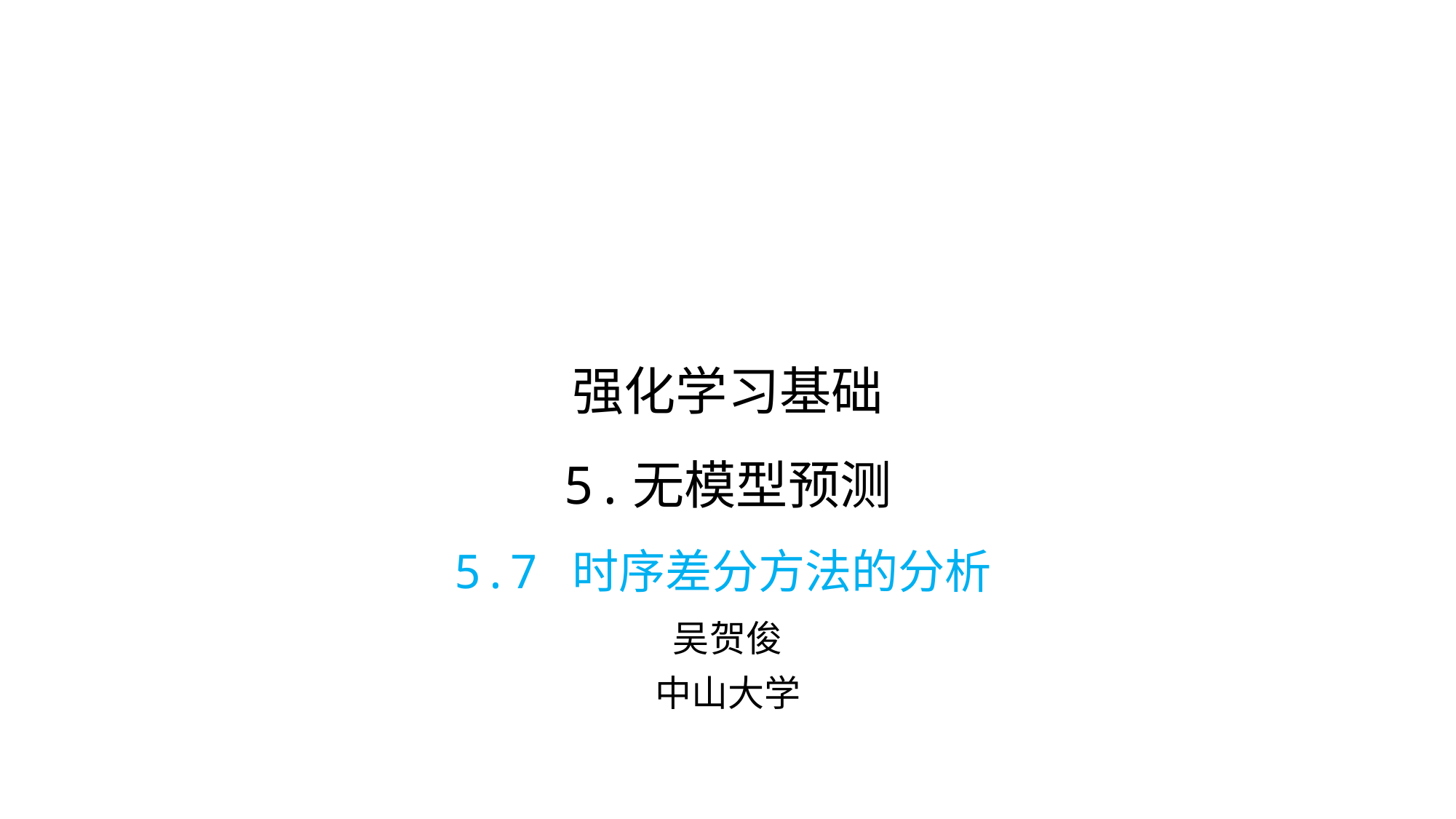

# 强化学习基础 5.无模型预测 5.7 时序差分方法的分析

吴贺俊
中山大学